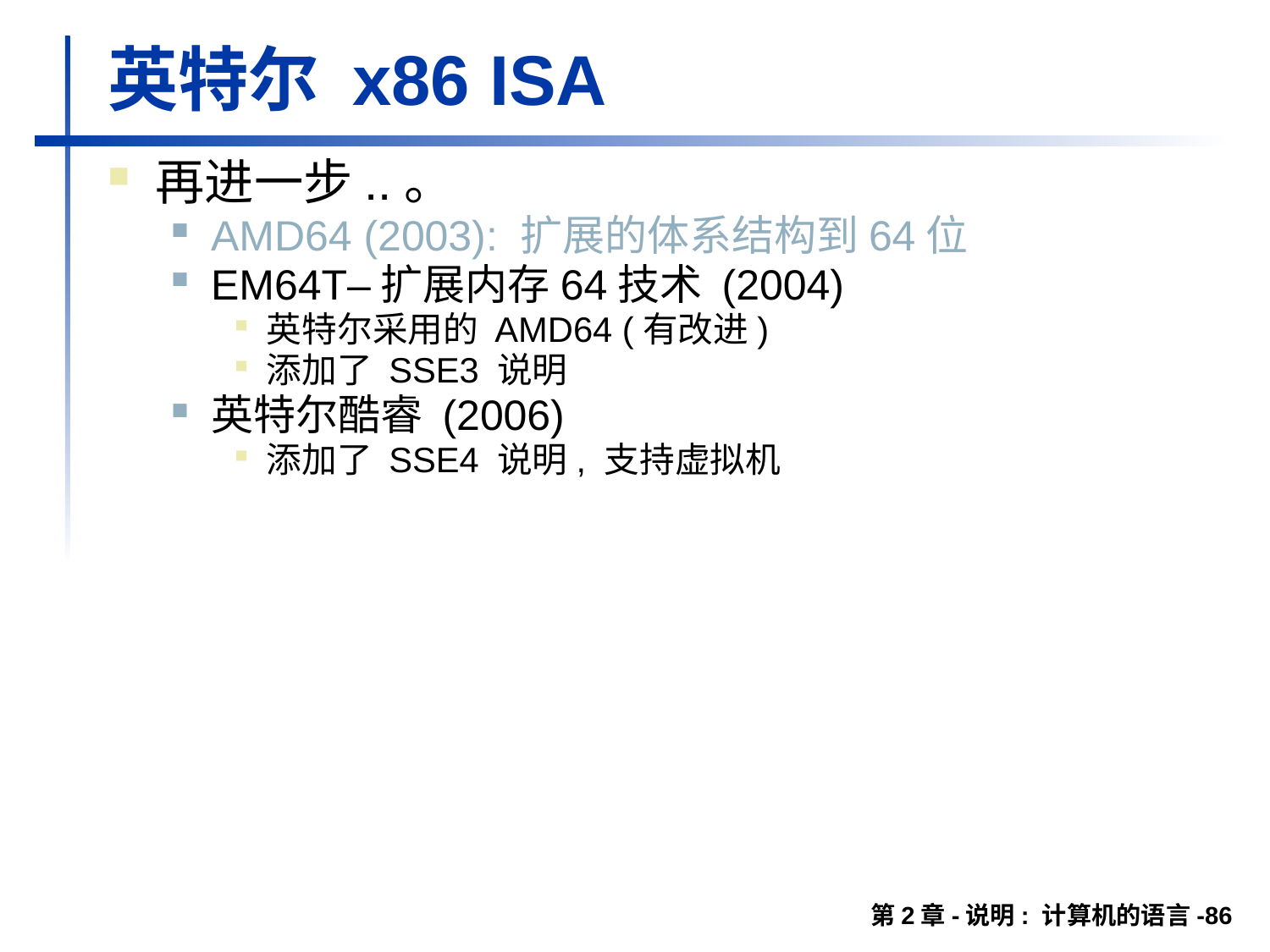

# 英特尔 x86 ISA
再进一步..。
AMD64 (2003): 扩展的体系结构到64位
EM64T–扩展内存64技术 (2004)
英特尔采用的 AMD64 (有改进)
添加了 SSE3 说明
英特尔酷睿 (2006)
添加了 SSE4 说明, 支持虚拟机
第2章-说明: 计算机的语言-86